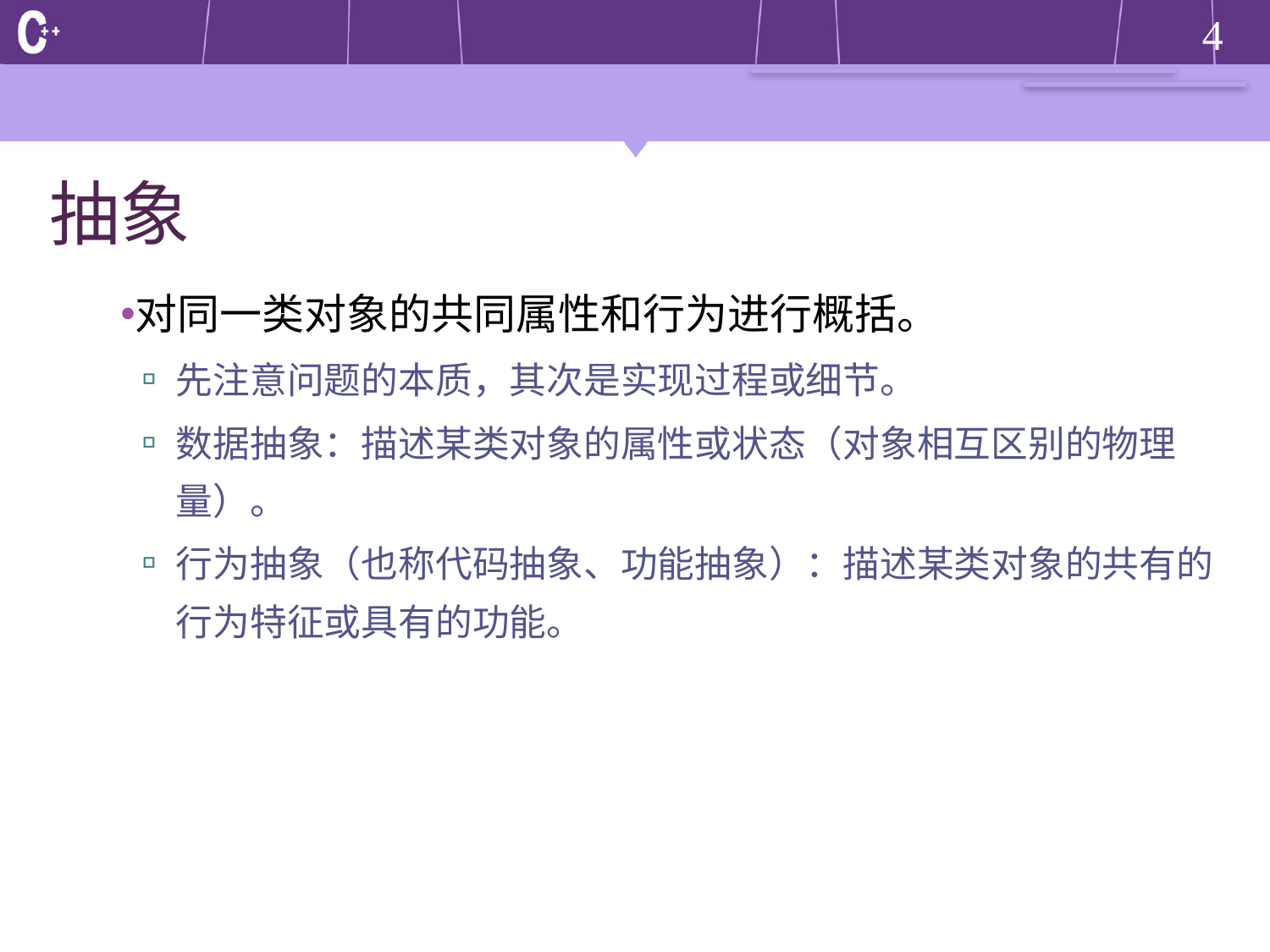

# 抽象
对同一类对象的共同属性和行为进行概括。
先注意问题的本质，其次是实现过程或细节。
数据抽象：描述某类对象的属性或状态（对象相互区别的物理量）。
行为抽象（也称代码抽象、功能抽象）：描述某类对象的共有的行为特征或具有的功能。